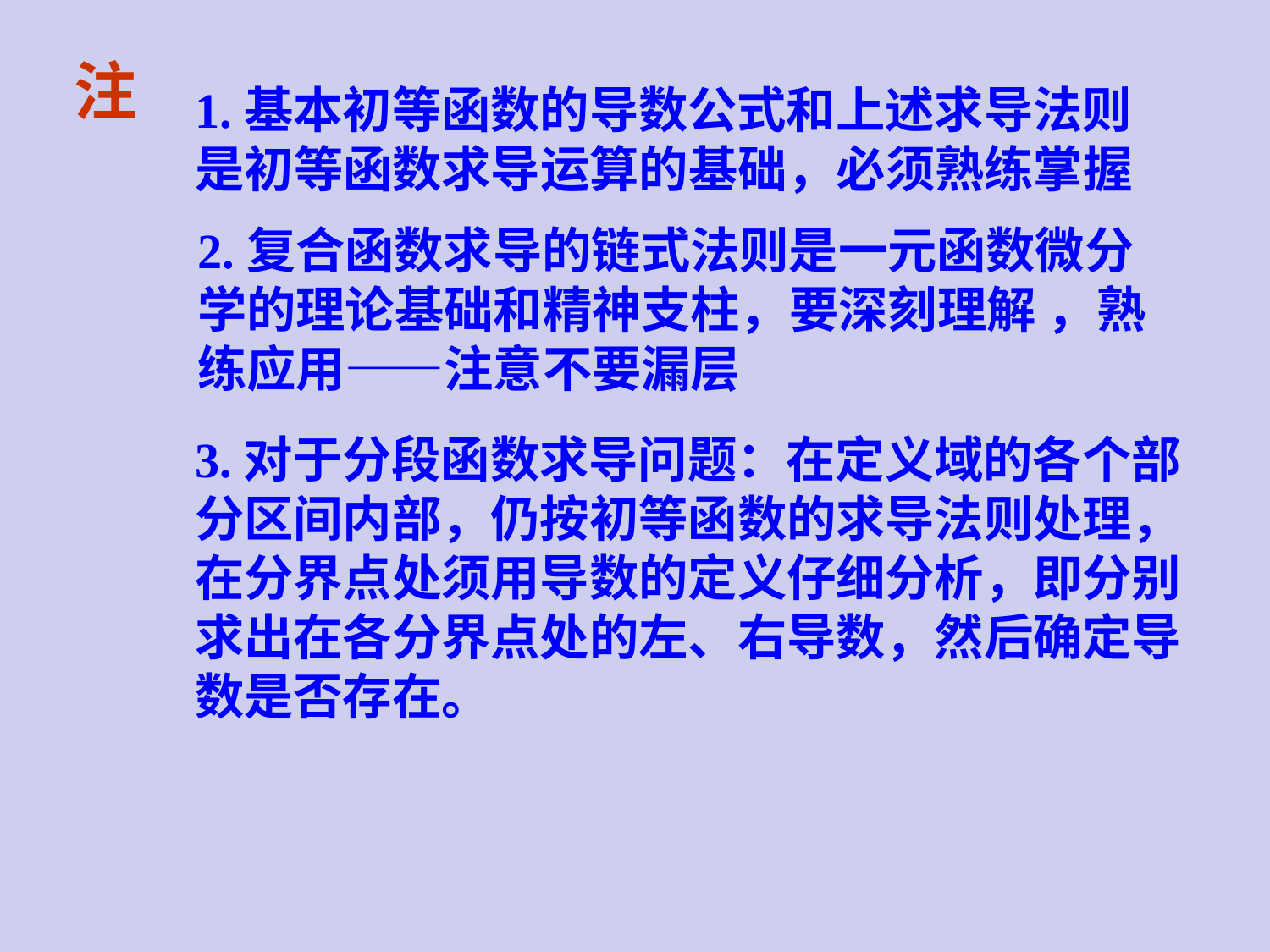

注
1.基本初等函数的导数公式和上述求导法则
是初等函数求导运算的基础，必须熟练掌握
2.复合函数求导的链式法则是一元函数微分
学的理论基础和精神支柱，要深刻理解 ，熟
练应用——注意不要漏层
3.对于分段函数求导问题：在定义域的各个部
分区间内部，仍按初等函数的求导法则处理，
在分界点处须用导数的定义仔细分析，即分别
求出在各分界点处的左、右导数，然后确定导
数是否存在。